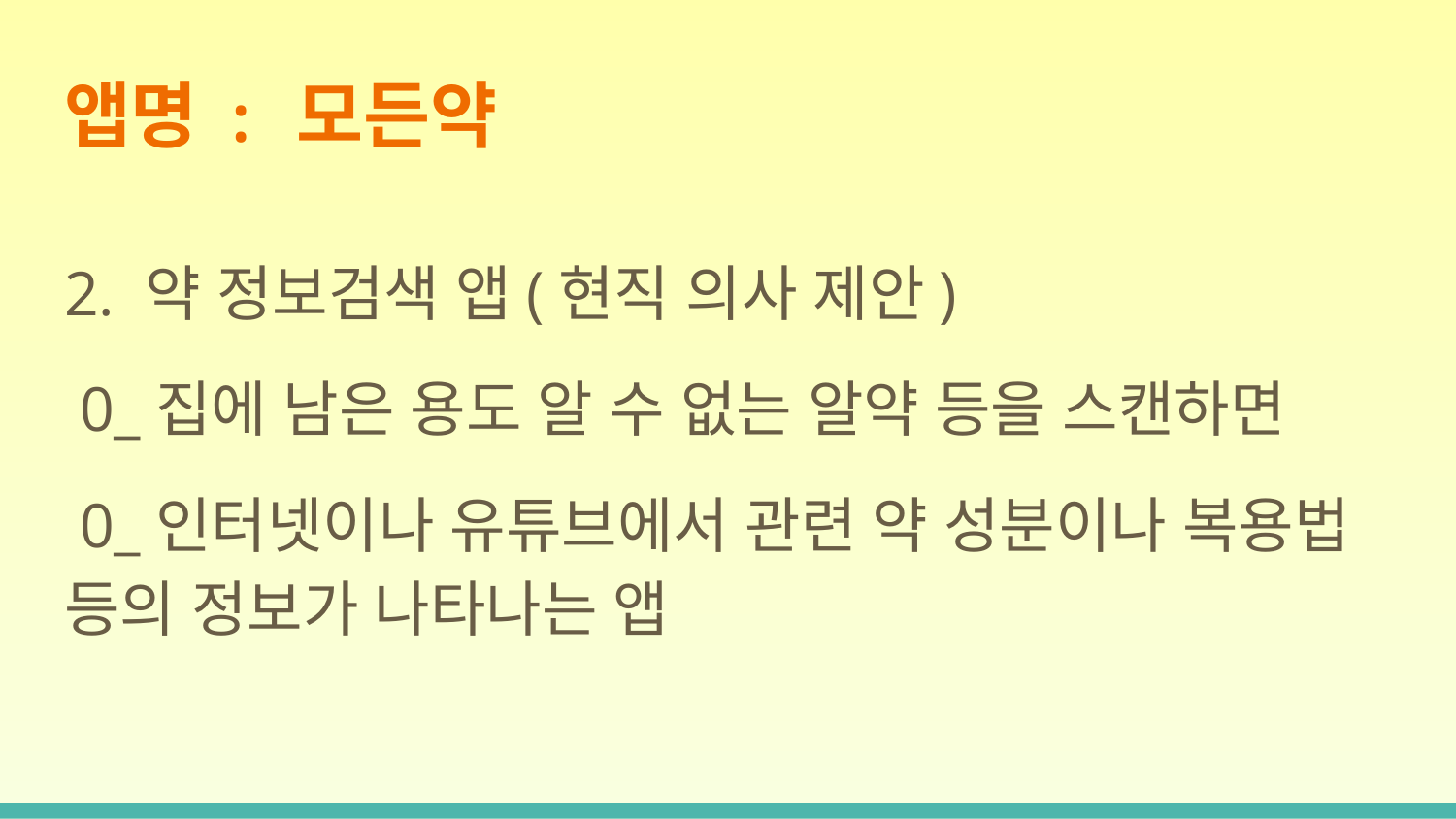

앱명 :  모든약

2. 약 정보검색 앱(현직 의사 제안)
 0_집에 남은 용도 알 수 없는 알약 등을 스캔하면
 0_인터넷이나 유튜브에서 관련 약 성분이나 복용법 등의 정보가 나타나는 앱